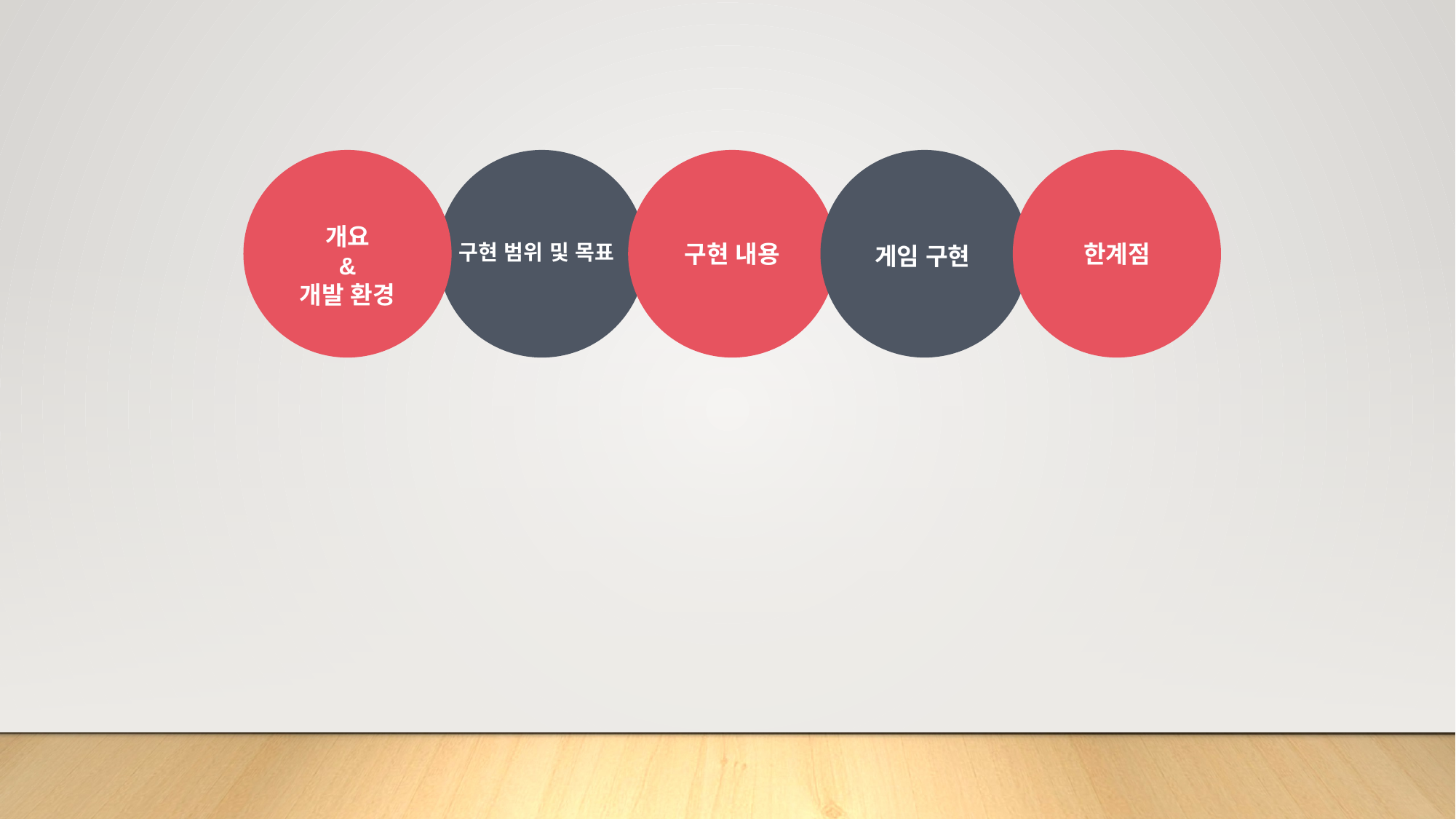

구현 내용

Part3.
Part2.
구현 범위 및 목표
Part1.
개요
&
개발 환경
Part5.
한계점
Part4.
게임 구현